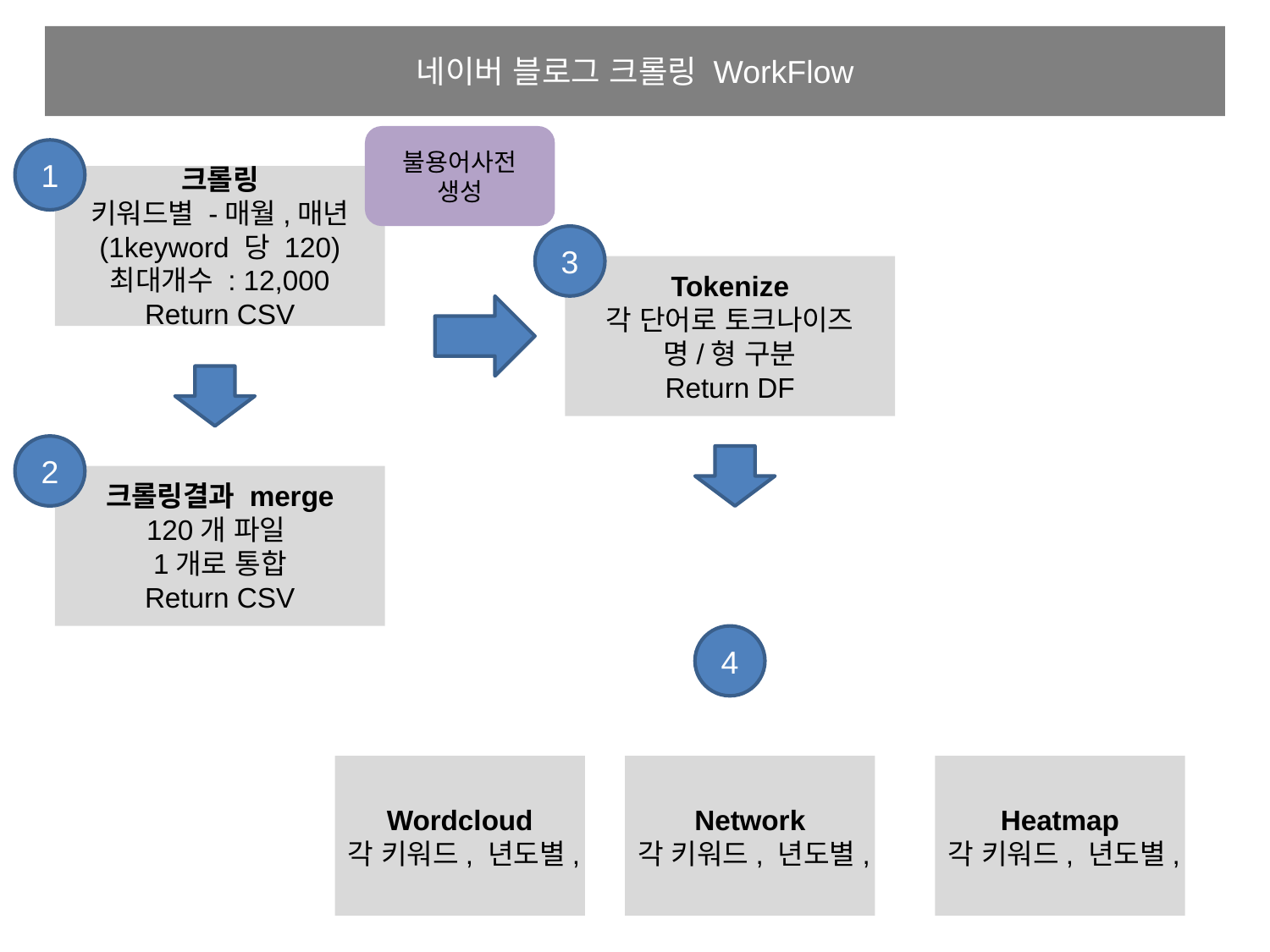

네이버 블로그 크롤링 WorkFlow
불용어사전 생성
1
크롤링
키워드별 -매월,매년
(1keyword 당 120)
최대개수 : 12,000
Return CSV
3
Tokenize
각 단어로 토크나이즈
명/형 구분
Return DF

2

크롤링결과 merge
120개 파일
1개로 통합
Return CSV
4
Wordcloud
각 키워드, 년도별,
Network
각 키워드, 년도별,
Heatmap
각 키워드, 년도별,